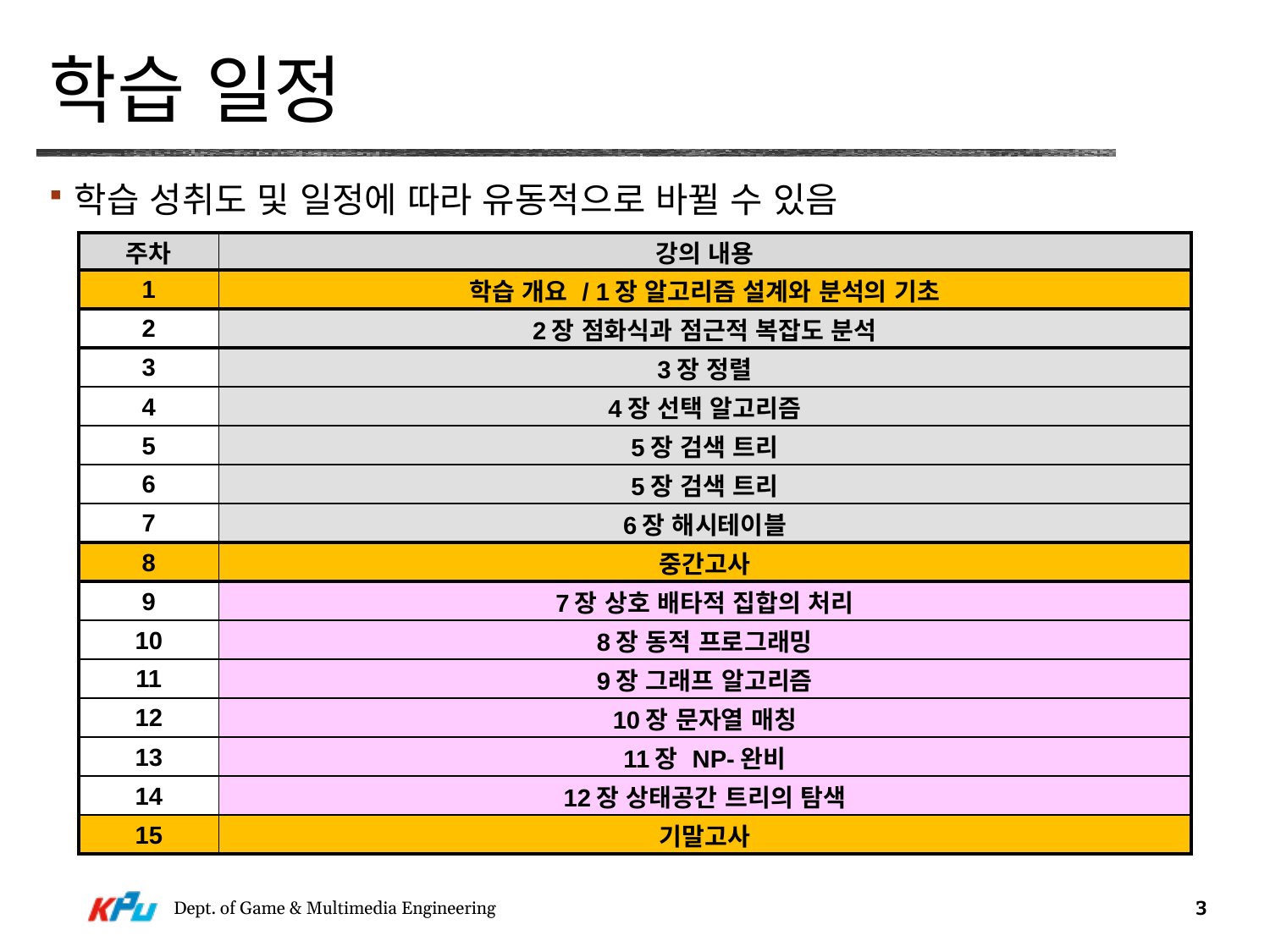

# 학습 일정
학습 성취도 및 일정에 따라 유동적으로 바뀔 수 있음

| 주차 | 강의 내용 |
| --- | --- |
| 1 | 학습 개요 / 1장 알고리즘 설계와 분석의 기초 |
| 2 | 2장 점화식과 점근적 복잡도 분석 |
| 3 | 3장 정렬 |
| 4 | 4장 선택 알고리즘 |
| 5 | 5장 검색 트리 |
| 6 | 5장 검색 트리 |
| 7 | 6장 해시테이블 |
| 8 | 중간고사 |
| 9 | 7장 상호 배타적 집합의 처리 |
| 10 | 8장 동적 프로그래밍 |
| 11 | 9장 그래프 알고리즘 |
| 12 | 10장 문자열 매칭 |
| 13 | 11장 NP-완비 |
| 14 | 12장 상태공간 트리의 탐색 |
| 15 | 기말고사 |
Dept. of Game & Multimedia Engineering
3